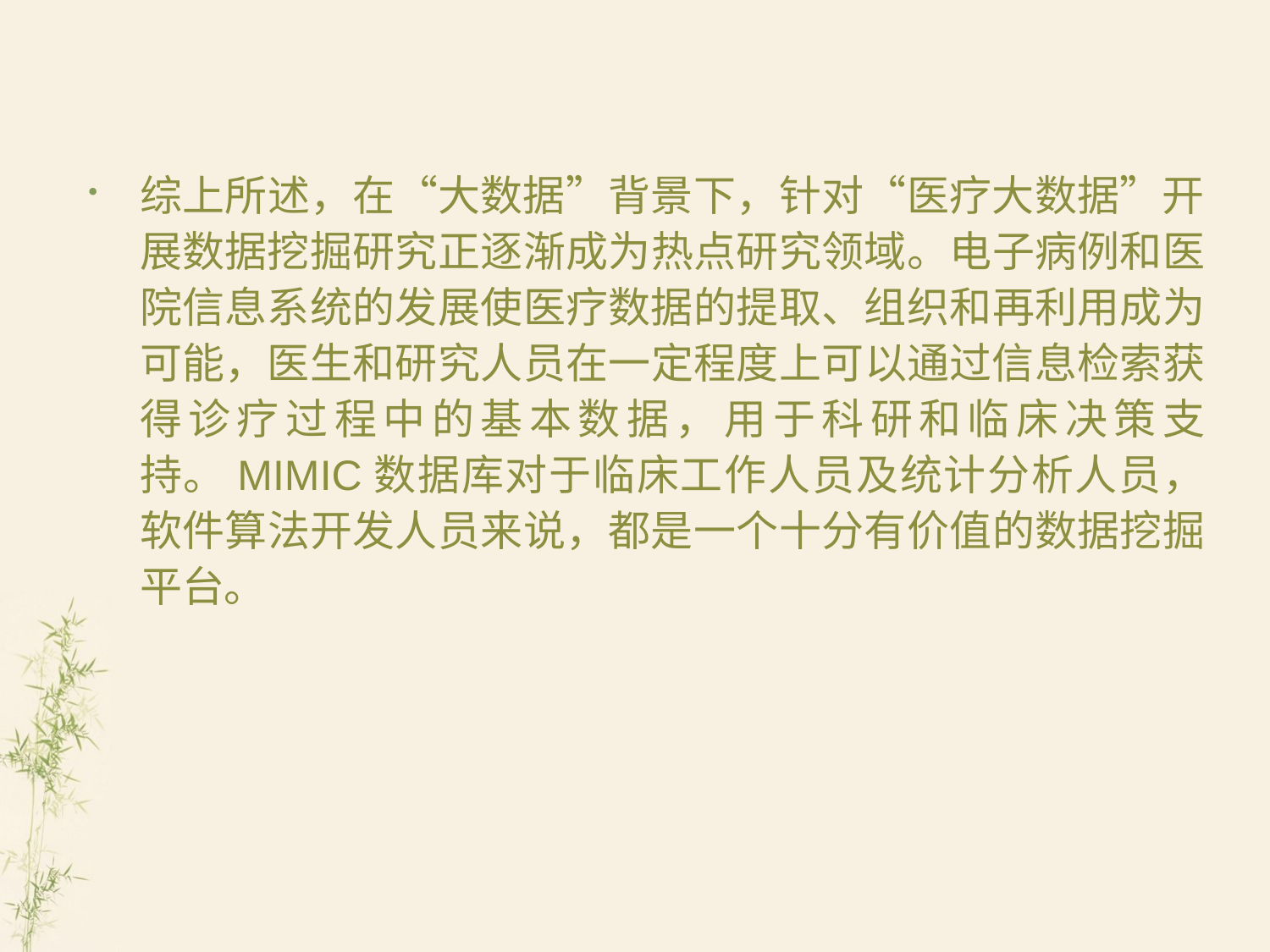

#
综上所述，在“大数据”背景下，针对“医疗大数据”开展数据挖掘研究正逐渐成为热点研究领域。电子病例和医院信息系统的发展使医疗数据的提取、组织和再利用成为可能，医生和研究人员在一定程度上可以通过信息检索获得诊疗过程中的基本数据，用于科研和临床决策支持。MIMIC数据库对于临床工作人员及统计分析人员，软件算法开发人员来说，都是一个十分有价值的数据挖掘平台。